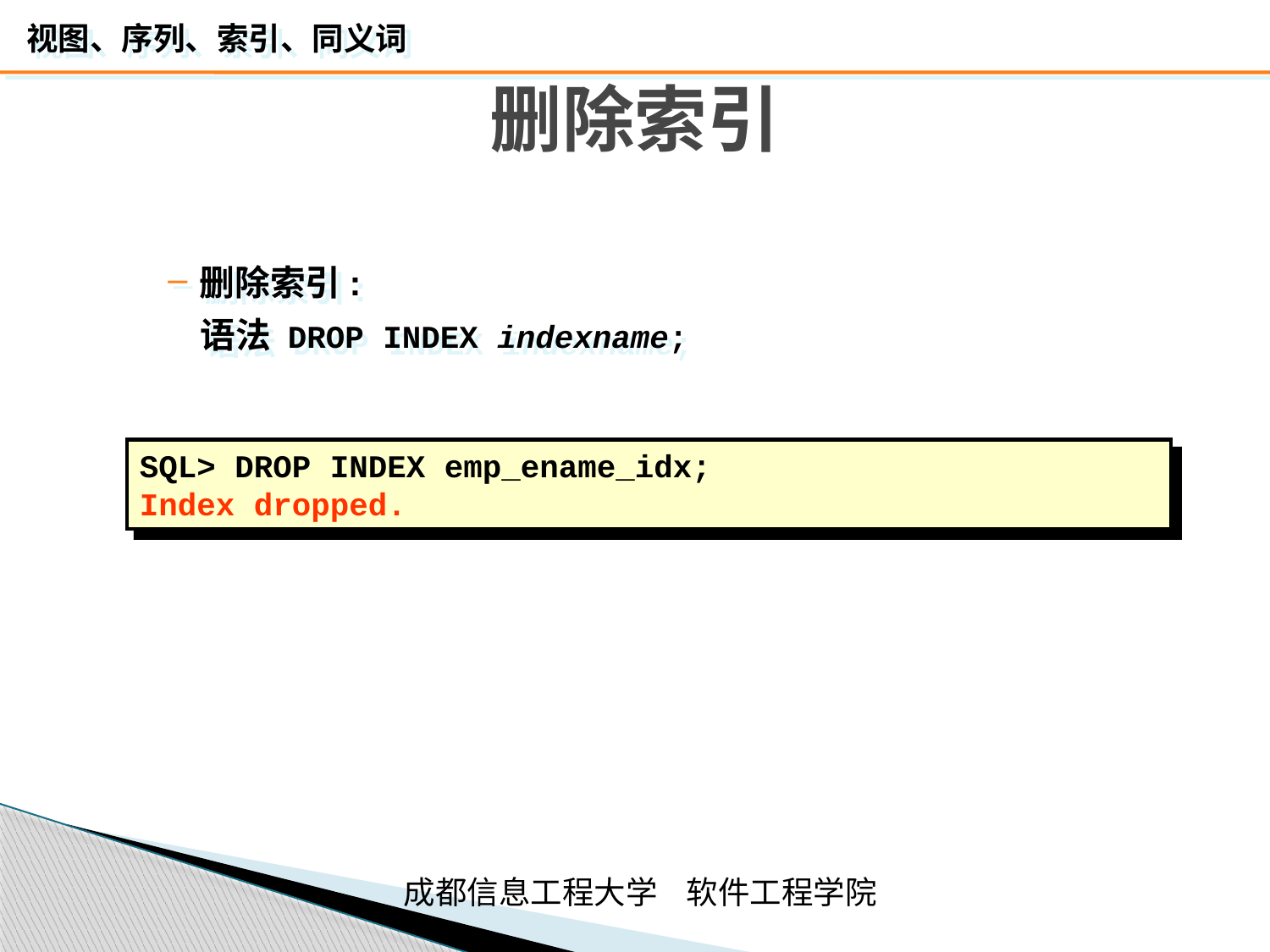

# 删除索引
删除索引:
   语法 DROP INDEX indexname;
SQL> DROP INDEX emp_ename_idx;
Index dropped.